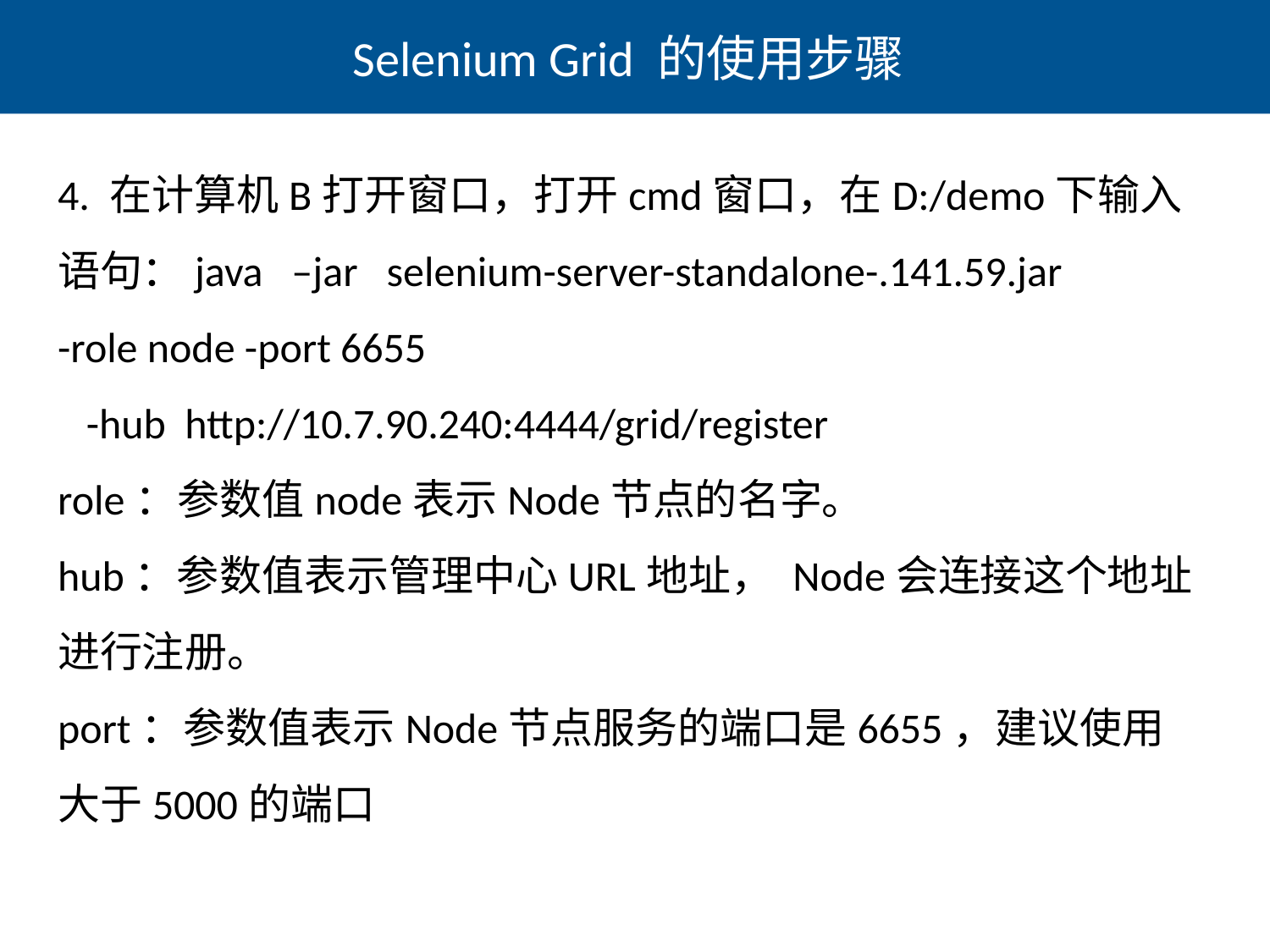

# Selenium Grid 的使用步骤
4. 在计算机B打开窗口，打开cmd窗口，在D:/demo下输入语句：java   –jar   selenium-server-standalone-.141.59.jar
-role node -port 6655
   -hub  http://10.7.90.240:4444/grid/register
role：参数值node表示Node节点的名字。
hub：参数值表示管理中心URL地址， Node会连接这个地址进行注册。
port：参数值表示Node节点服务的端口是6655，建议使用大于5000的端口